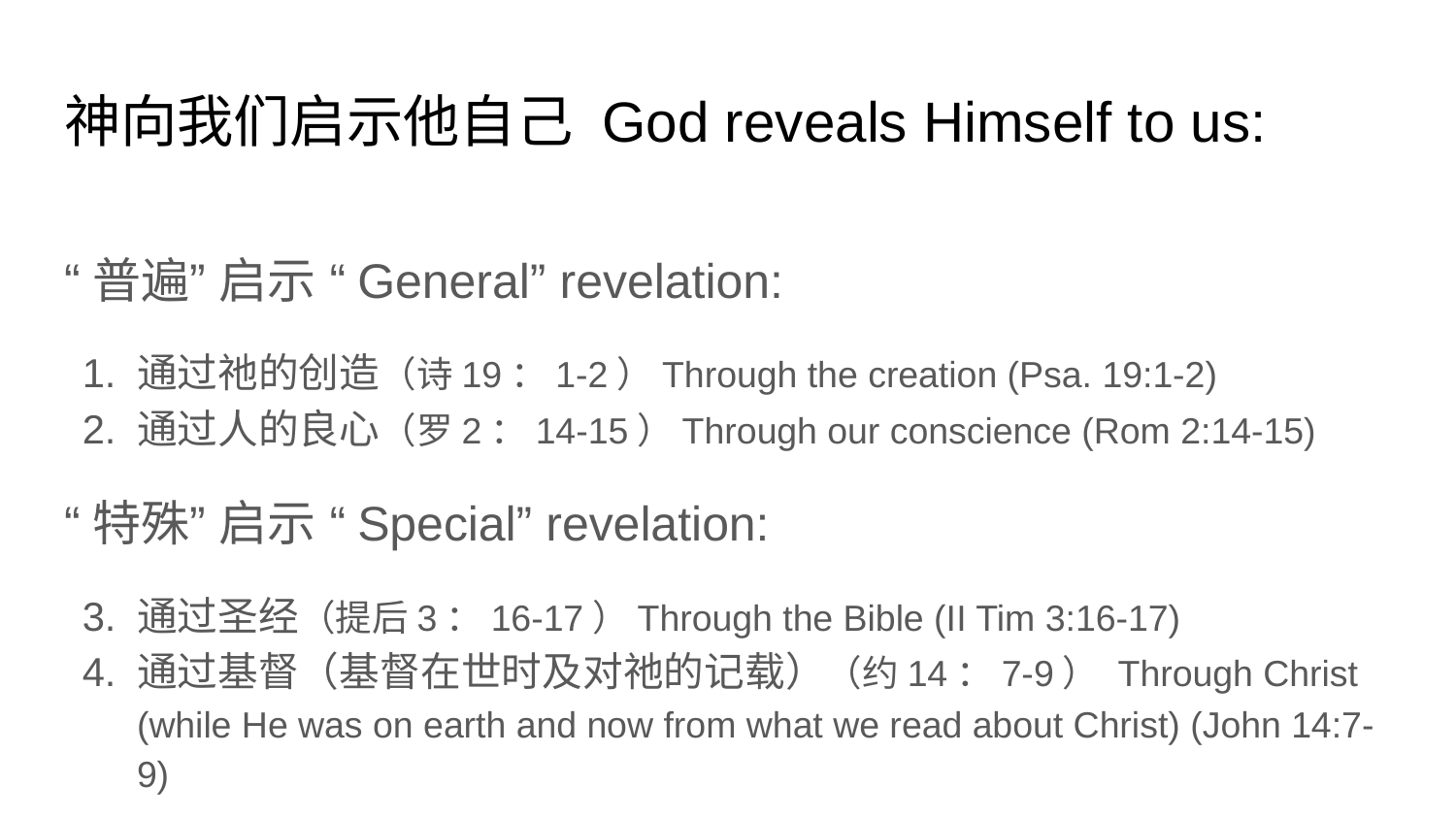

# 神向我们启示他自己 God reveals Himself to us:
“普遍” 启示 “General” revelation:
通过祂的创造（诗19：1-2）Through the creation (Psa. 19:1-2)
通过人的良心（罗2：14-15）Through our conscience (Rom 2:14-15)
“特殊” 启示 “Special” revelation:
通过圣经（提后3：16-17）Through the Bible (II Tim 3:16-17)
通过基督（基督在世时及对祂的记载）（约14：7-9） Through Christ (while He was on earth and now from what we read about Christ) (John 14:7-9)